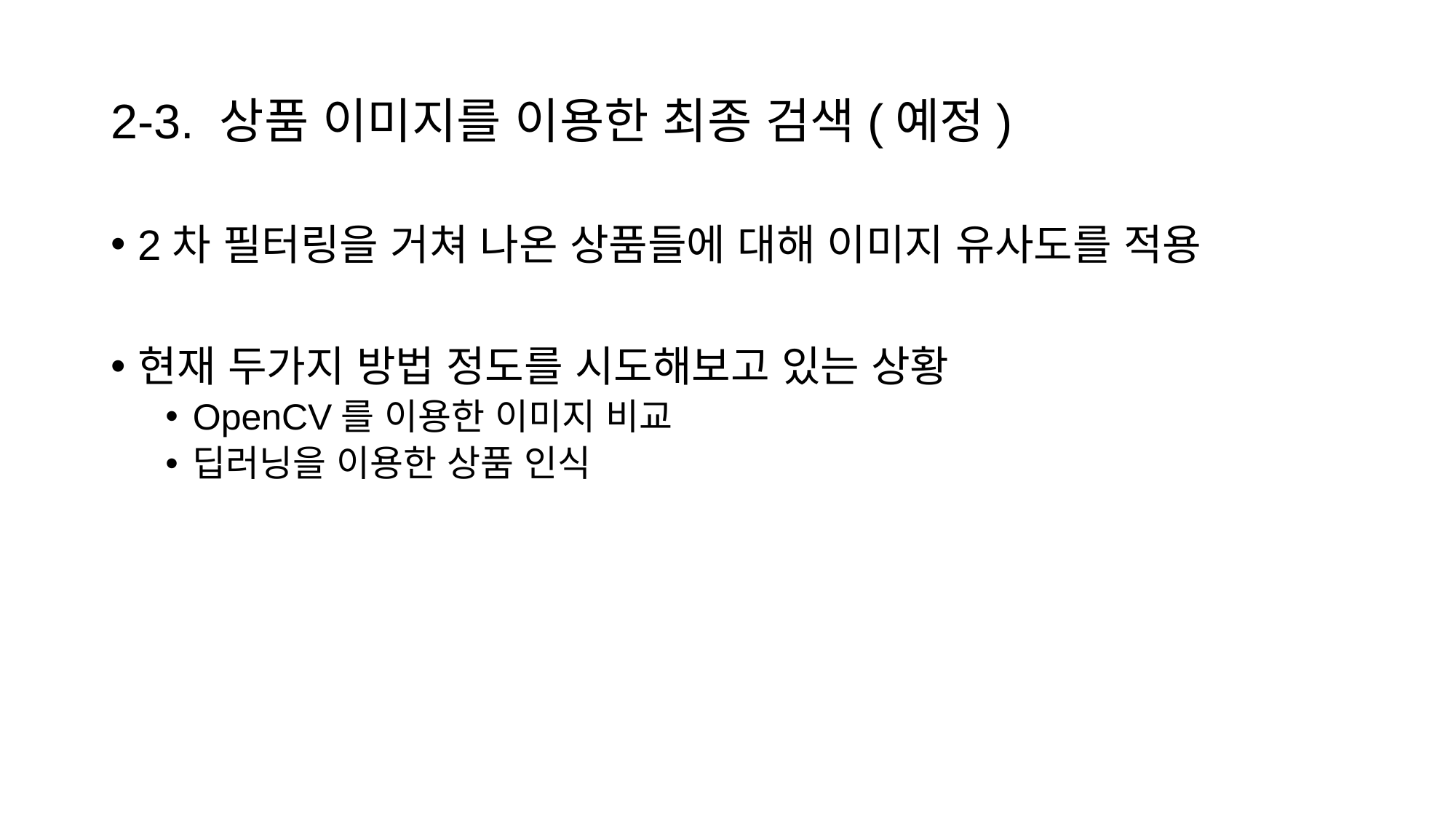

# 2-3. 상품 이미지를 이용한 최종 검색(예정)
2차 필터링을 거쳐 나온 상품들에 대해 이미지 유사도를 적용

현재 두가지 방법 정도를 시도해보고 있는 상황
OpenCV를 이용한 이미지 비교
딥러닝을 이용한 상품 인식